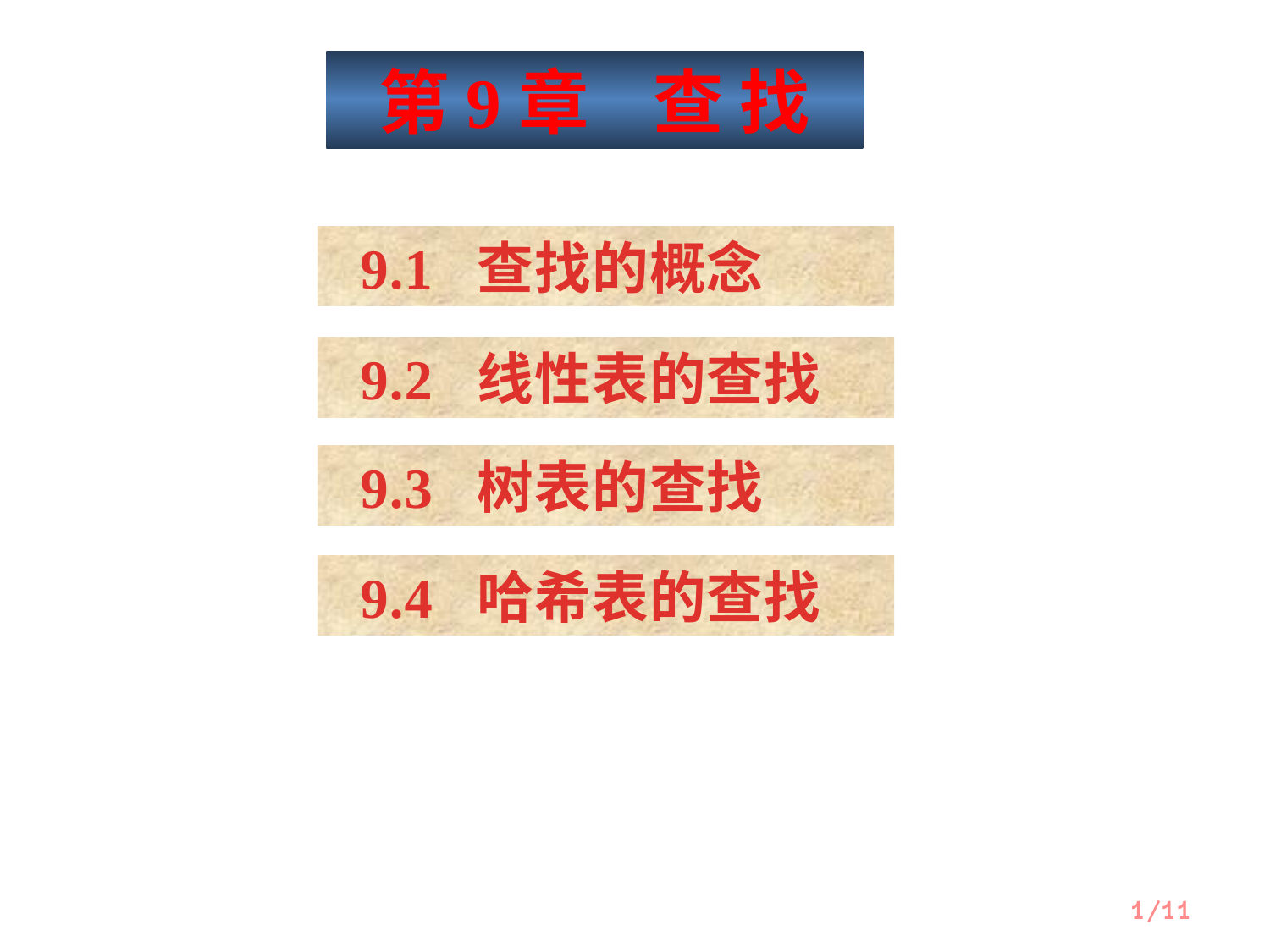

第9章    查 找
  9.1  查找的概念
  9.2  线性表的查找
  9.3  树表的查找
  9.4  哈希表的查找
1/11